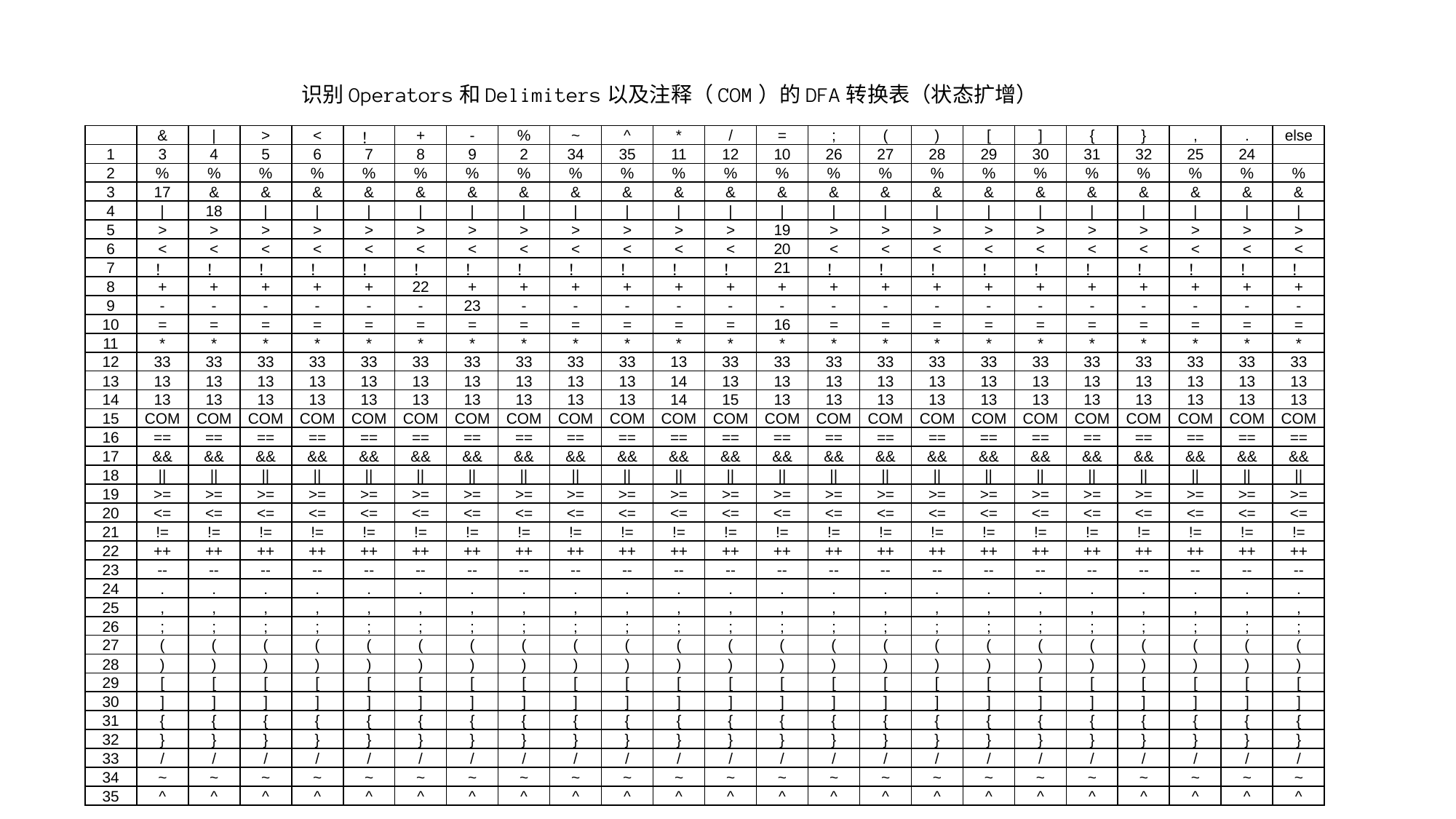

识别Operators和Delimiters以及注释（COM）的DFA转换表（状态扩增）
|  | & | | | > | < | ！ | + | - | % | ~ | ^ | \* | / | = | ; | ( | ) | [ | ] | { | } | , | . | else |
| --- | --- | --- | --- | --- | --- | --- | --- | --- | --- | --- | --- | --- | --- | --- | --- | --- | --- | --- | --- | --- | --- | --- | --- |
| 1 | 3 | 4 | 5 | 6 | 7 | 8 | 9 | 2 | 34 | 35 | 11 | 12 | 10 | 26 | 27 | 28 | 29 | 30 | 31 | 32 | 25 | 24 |  |
| 2 | % | % | % | % | % | % | % | % | % | % | % | % | % | % | % | % | % | % | % | % | % | % | % |
| 3 | 17 | & | & | & | & | & | & | & | & | & | & | & | & | & | & | & | & | & | & | & | & | & | & |
| 4 | | | 18 | | | | | | | | | | | | | | | | | | | | | | | | | | | | | | | | | | | | | | | | | | |
| 5 | > | > | > | > | > | > | > | > | > | > | > | > | 19 | > | > | > | > | > | > | > | > | > | > |
| 6 | < | < | < | < | < | < | < | < | < | < | < | < | 20 | < | < | < | < | < | < | < | < | < | < |
| 7 | ！ | ！ | ！ | ！ | ！ | ！ | ！ | ！ | ！ | ！ | ！ | ！ | 21 | ！ | ！ | ！ | ！ | ！ | ！ | ！ | ！ | ！ | ！ |
| 8 | + | + | + | + | + | 22 | + | + | + | + | + | + | + | + | + | + | + | + | + | + | + | + | + |
| 9 | - | - | - | - | - | - | 23 | - | - | - | - | - | - | - | - | - | - | - | - | - | - | - | - |
| 10 | = | = | = | = | = | = | = | = | = | = | = | = | 16 | = | = | = | = | = | = | = | = | = | = |
| 11 | \* | \* | \* | \* | \* | \* | \* | \* | \* | \* | \* | \* | \* | \* | \* | \* | \* | \* | \* | \* | \* | \* | \* |
| 12 | 33 | 33 | 33 | 33 | 33 | 33 | 33 | 33 | 33 | 33 | 13 | 33 | 33 | 33 | 33 | 33 | 33 | 33 | 33 | 33 | 33 | 33 | 33 |
| 13 | 13 | 13 | 13 | 13 | 13 | 13 | 13 | 13 | 13 | 13 | 14 | 13 | 13 | 13 | 13 | 13 | 13 | 13 | 13 | 13 | 13 | 13 | 13 |
| 14 | 13 | 13 | 13 | 13 | 13 | 13 | 13 | 13 | 13 | 13 | 14 | 15 | 13 | 13 | 13 | 13 | 13 | 13 | 13 | 13 | 13 | 13 | 13 |
| 15 | COM | COM | COM | COM | COM | COM | COM | COM | COM | COM | COM | COM | COM | COM | COM | COM | COM | COM | COM | COM | COM | COM | COM |
| 16 | == | == | == | == | == | == | == | == | == | == | == | == | == | == | == | == | == | == | == | == | == | == | == |
| 17 | && | && | && | && | && | && | && | && | && | && | && | && | && | && | && | && | && | && | && | && | && | && | && |
| 18 | || | || | || | || | || | || | || | || | || | || | || | || | || | || | || | || | || | || | || | || | || | || | || |
| 19 | >= | >= | >= | >= | >= | >= | >= | >= | >= | >= | >= | >= | >= | >= | >= | >= | >= | >= | >= | >= | >= | >= | >= |
| 20 | <= | <= | <= | <= | <= | <= | <= | <= | <= | <= | <= | <= | <= | <= | <= | <= | <= | <= | <= | <= | <= | <= | <= |
| 21 | != | != | != | != | != | != | != | != | != | != | != | != | != | != | != | != | != | != | != | != | != | != | != |
| 22 | ++ | ++ | ++ | ++ | ++ | ++ | ++ | ++ | ++ | ++ | ++ | ++ | ++ | ++ | ++ | ++ | ++ | ++ | ++ | ++ | ++ | ++ | ++ |
| 23 | -- | -- | -- | -- | -- | -- | -- | -- | -- | -- | -- | -- | -- | -- | -- | -- | -- | -- | -- | -- | -- | -- | -- |
| 24 | . | . | . | . | . | . | . | . | . | . | . | . | . | . | . | . | . | . | . | . | . | . | . |
| 25 | , | , | , | , | , | , | , | , | , | , | , | , | , | , | , | , | , | , | , | , | , | , | , |
| 26 | ; | ; | ; | ; | ; | ; | ; | ; | ; | ; | ; | ; | ; | ; | ; | ; | ; | ; | ; | ; | ; | ; | ; |
| 27 | ( | ( | ( | ( | ( | ( | ( | ( | ( | ( | ( | ( | ( | ( | ( | ( | ( | ( | ( | ( | ( | ( | ( |
| 28 | ) | ) | ) | ) | ) | ) | ) | ) | ) | ) | ) | ) | ) | ) | ) | ) | ) | ) | ) | ) | ) | ) | ) |
| 29 | [ | [ | [ | [ | [ | [ | [ | [ | [ | [ | [ | [ | [ | [ | [ | [ | [ | [ | [ | [ | [ | [ | [ |
| 30 | ] | ] | ] | ] | ] | ] | ] | ] | ] | ] | ] | ] | ] | ] | ] | ] | ] | ] | ] | ] | ] | ] | ] |
| 31 | { | { | { | { | { | { | { | { | { | { | { | { | { | { | { | { | { | { | { | { | { | { | { |
| 32 | } | } | } | } | } | } | } | } | } | } | } | } | } | } | } | } | } | } | } | } | } | } | } |
| 33 | / | / | / | / | / | / | / | / | / | / | / | / | / | / | / | / | / | / | / | / | / | / | / |
| 34 | ~ | ~ | ~ | ~ | ~ | ~ | ~ | ~ | ~ | ~ | ~ | ~ | ~ | ~ | ~ | ~ | ~ | ~ | ~ | ~ | ~ | ~ | ~ |
| 35 | ^ | ^ | ^ | ^ | ^ | ^ | ^ | ^ | ^ | ^ | ^ | ^ | ^ | ^ | ^ | ^ | ^ | ^ | ^ | ^ | ^ | ^ | ^ |